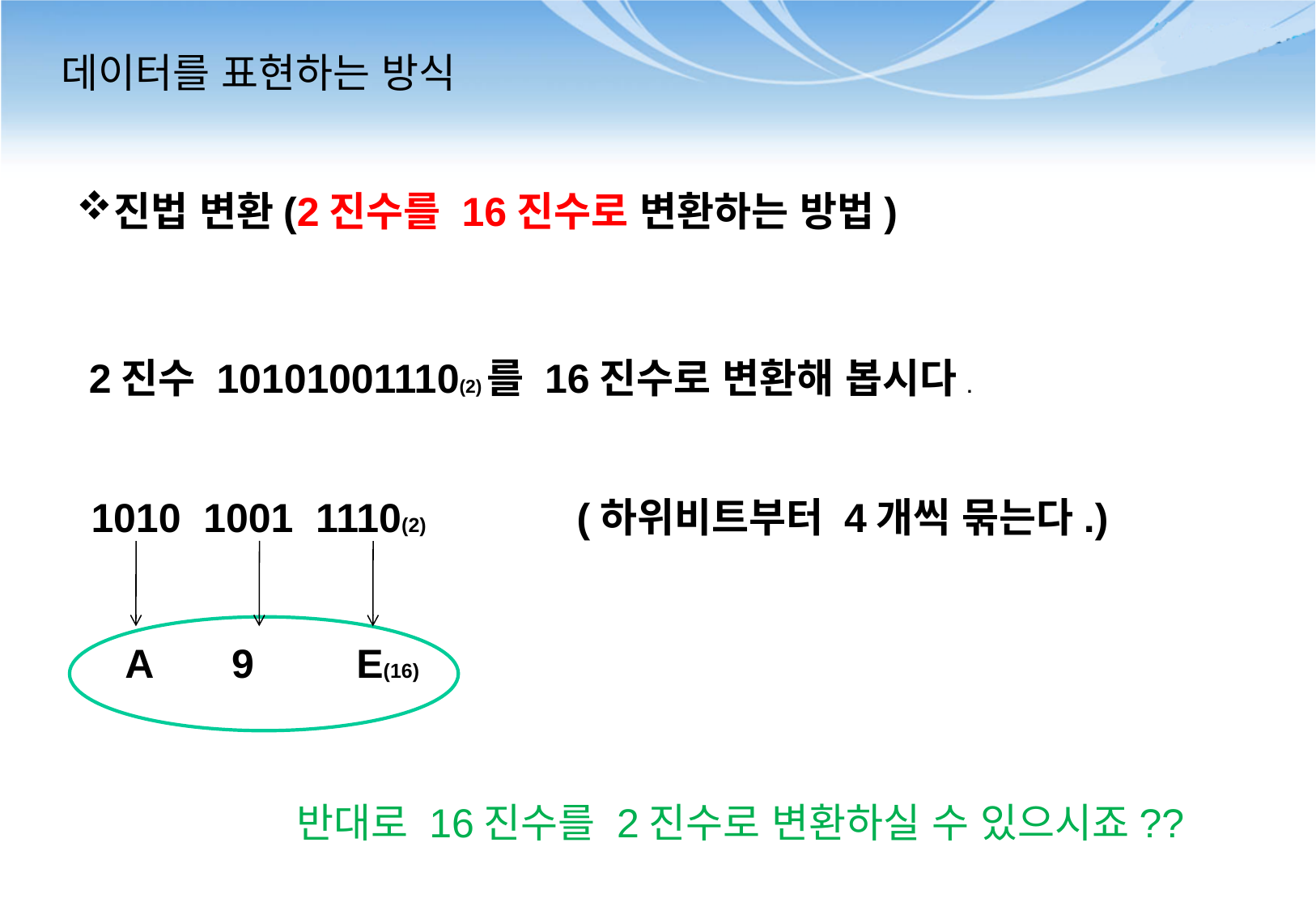

# 데이터를 표현하는 방식
진법 변환(2진수를 16진수로 변환하는 방법)
2진수 10101001110(2)를 16진수로 변환해 봅시다.
1010  1001  1110(2)		(하위비트부터 4개씩 묶는다.)

   A       9	  E(16)

반대로 16진수를 2진수로 변환하실 수 있으시죠??